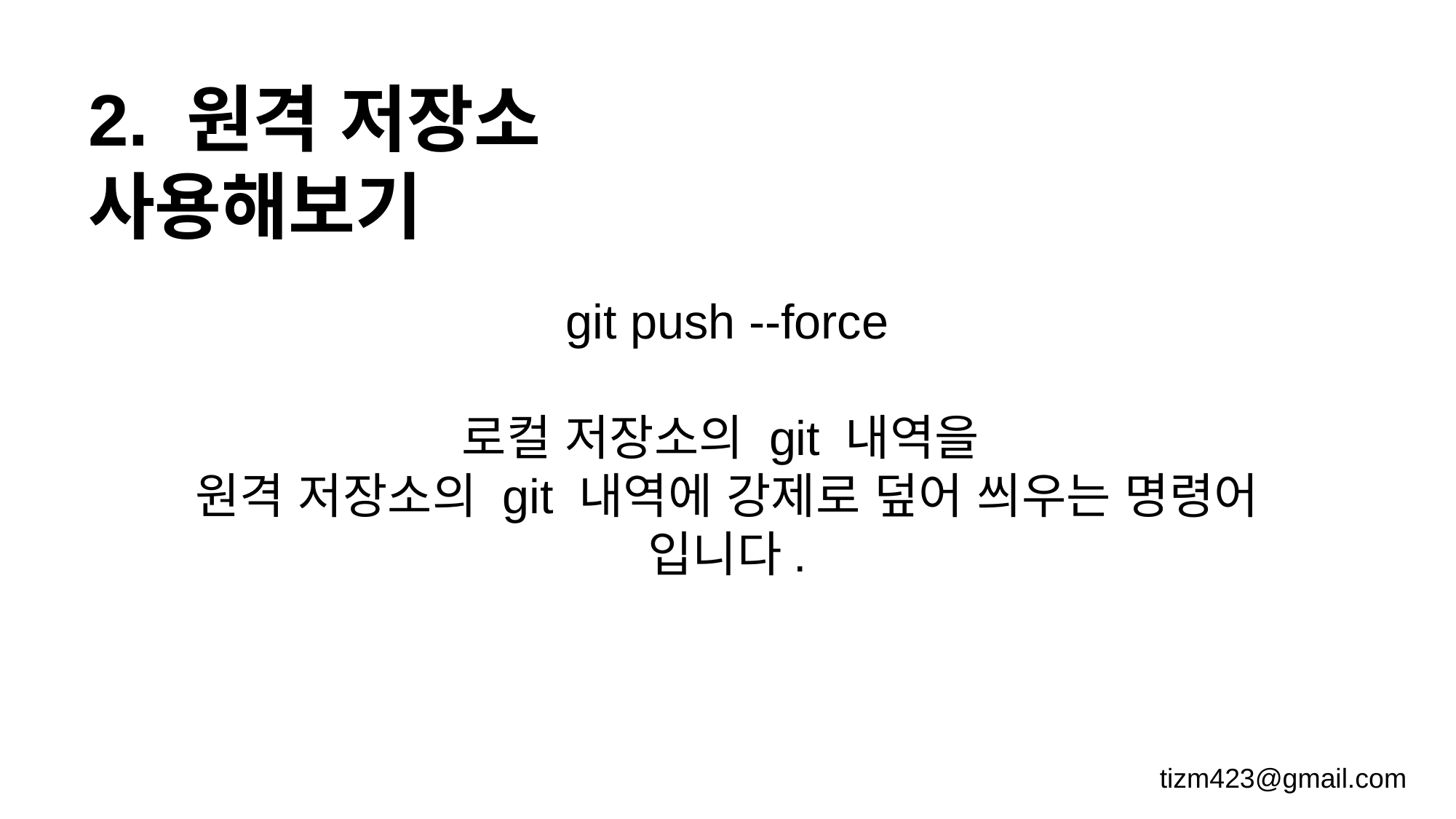

2. 원격 저장소 사용해보기
git push --force

로컬 저장소의 git 내역을
원격 저장소의 git 내역에 강제로 덮어 씌우는 명령어 입니다.
tizm423@gmail.com